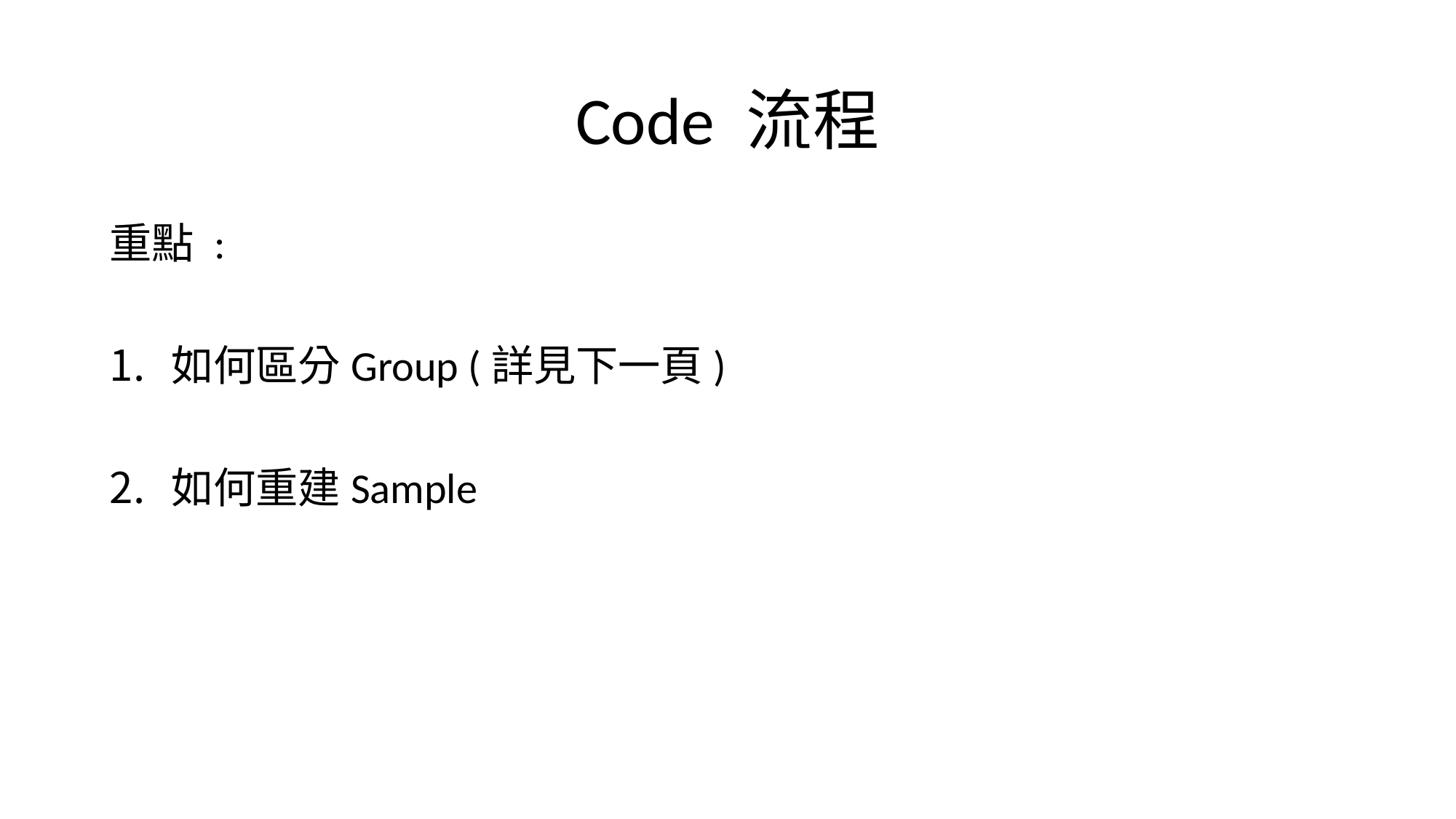

# Code 流程
重點 :

如何區分Group (詳見下一頁)

如何重建Sample